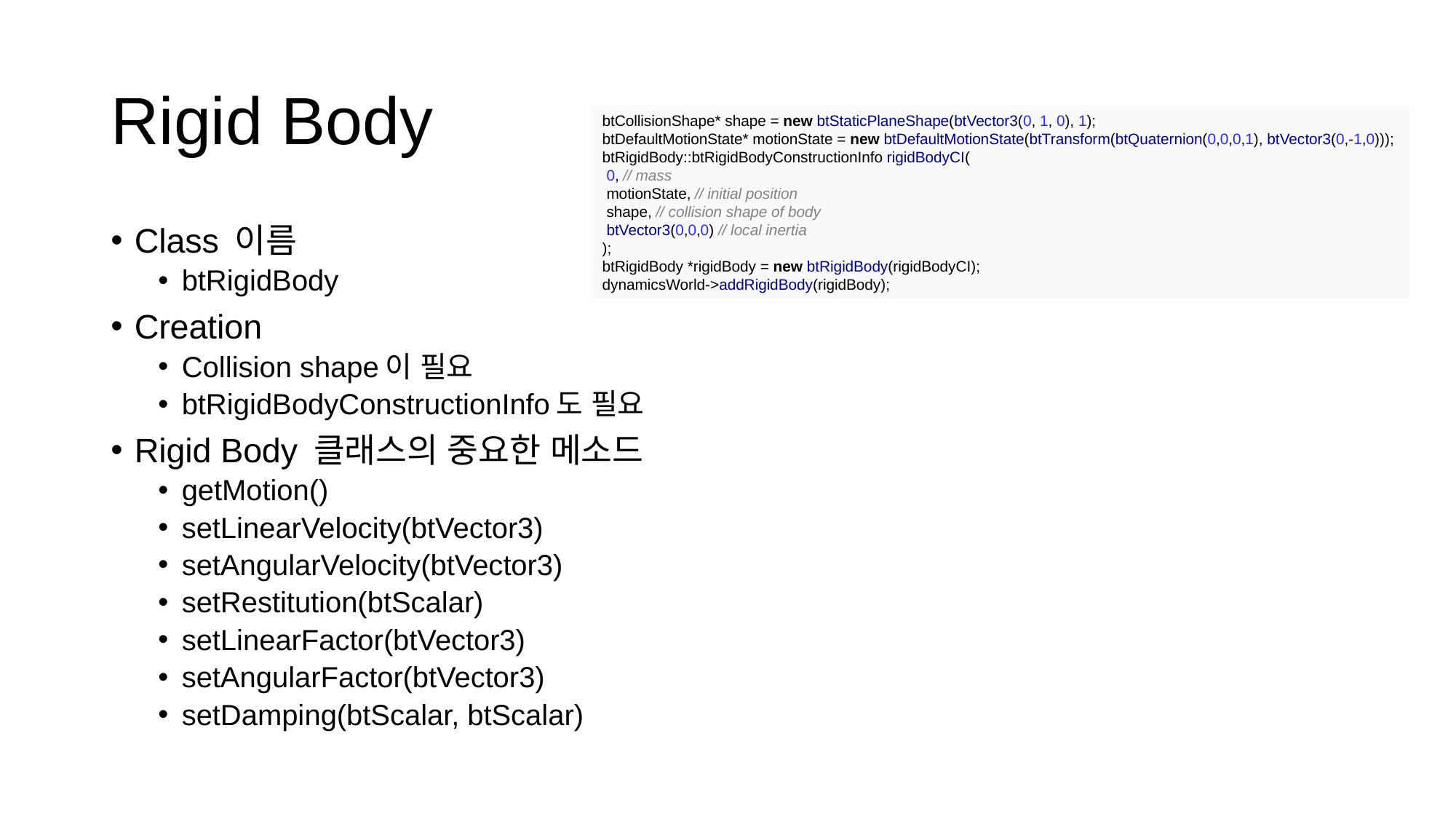

# Rigid Body
btCollisionShape* shape = new btStaticPlaneShape(btVector3(0, 1, 0), 1);
btDefaultMotionState* motionState = new btDefaultMotionState(btTransform(btQuaternion(0,0,0,1), btVector3(0,-1,0)));
btRigidBody::btRigidBodyConstructionInfo rigidBodyCI(
 0, // mass
 motionState, // initial position
 shape, // collision shape of body
 btVector3(0,0,0) // local inertia
);
btRigidBody *rigidBody = new btRigidBody(rigidBodyCI);
dynamicsWorld->addRigidBody(rigidBody);
Class 이름
btRigidBody
Creation
Collision shape이 필요
btRigidBodyConstructionInfo도 필요
Rigid Body 클래스의 중요한 메소드
getMotion()
setLinearVelocity(btVector3)
setAngularVelocity(btVector3)
setRestitution(btScalar)
setLinearFactor(btVector3)
setAngularFactor(btVector3)
setDamping(btScalar, btScalar)